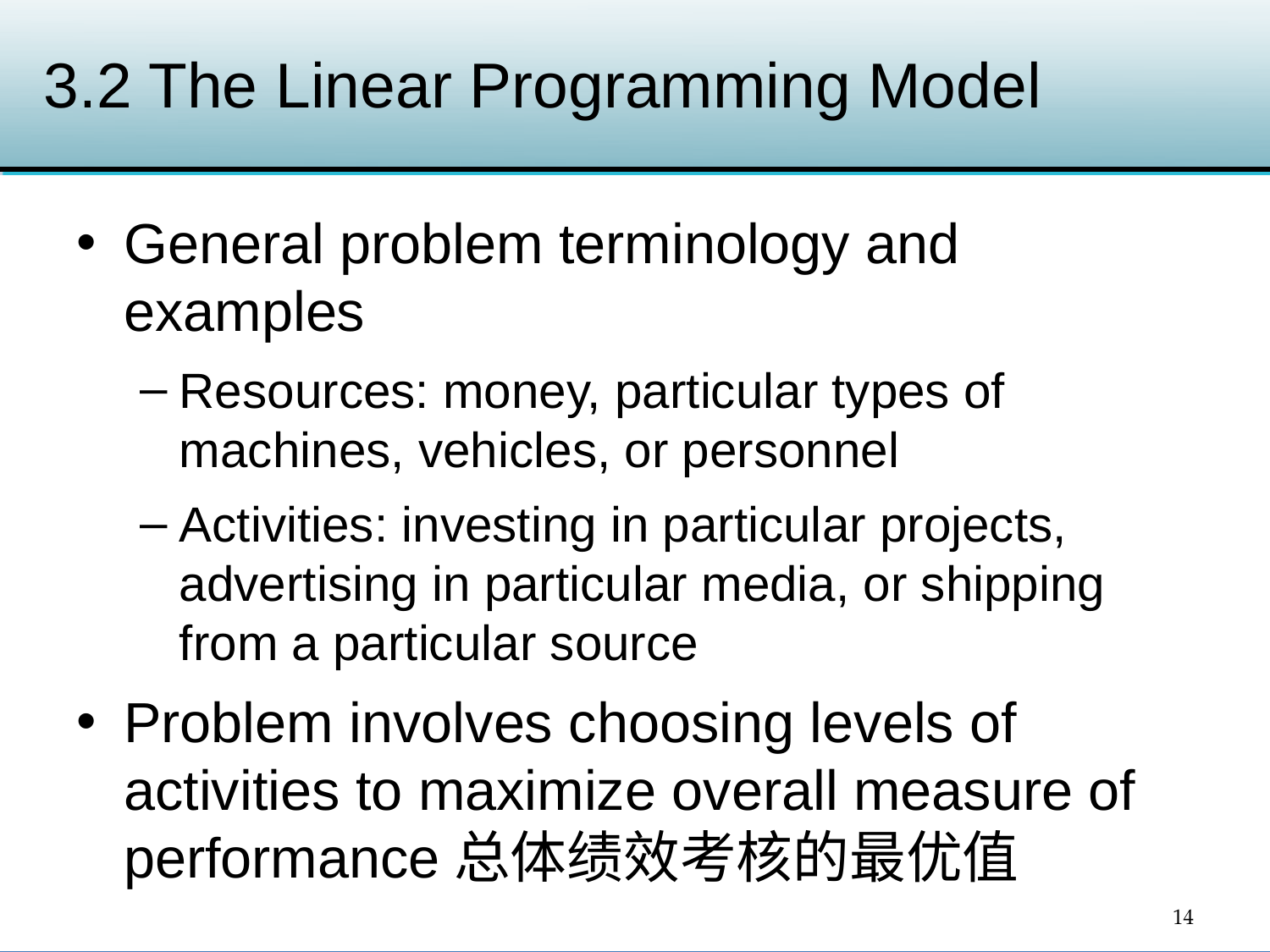

# 3.2 The Linear Programming Model
General problem terminology and examples
Resources: money, particular types of machines, vehicles, or personnel
Activities: investing in particular projects, advertising in particular media, or shipping from a particular source
Problem involves choosing levels of activities to maximize overall measure of performance总体绩效考核的最优值
14